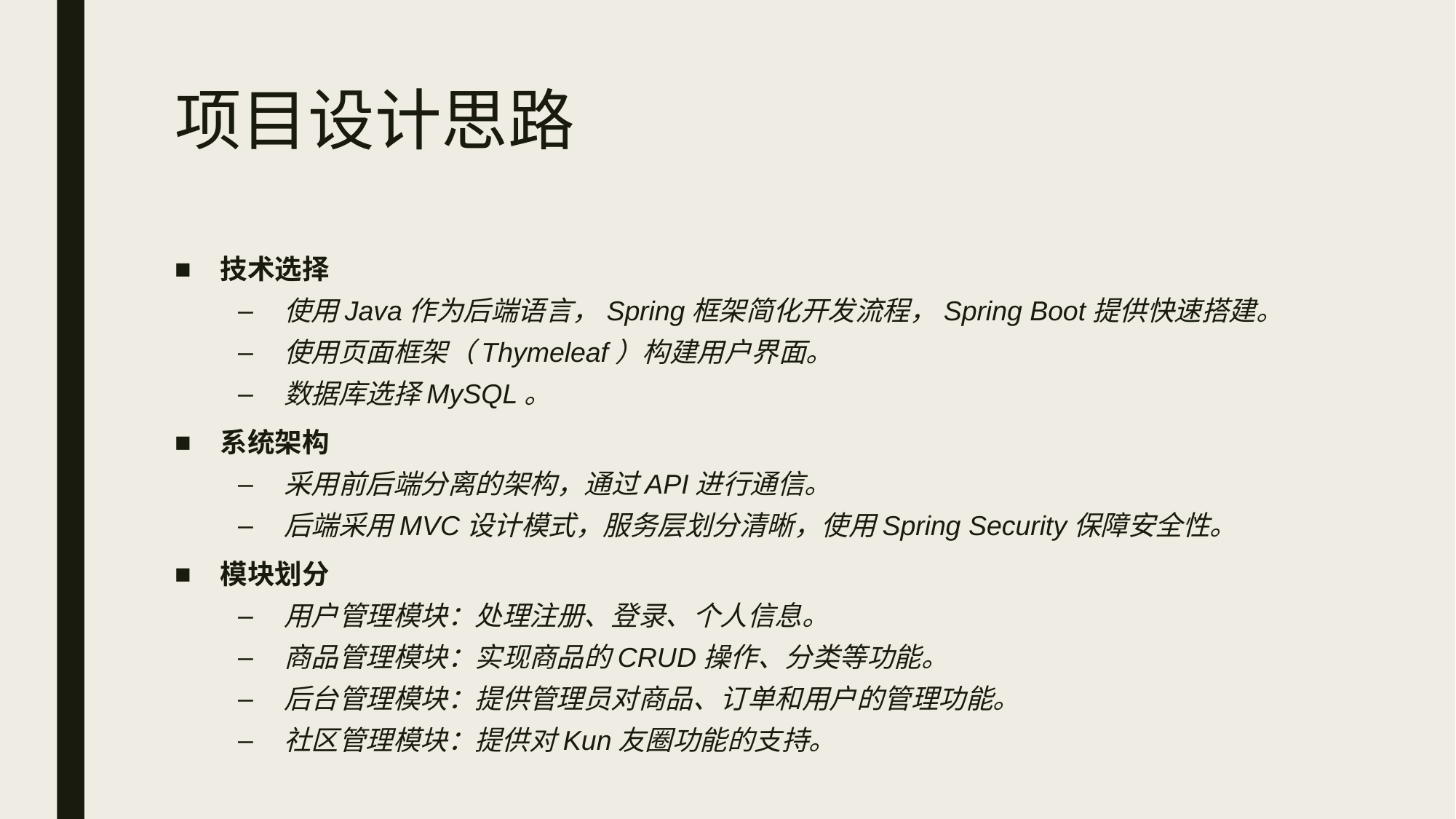

# 项目设计思路
技术选择
使用Java作为后端语言，Spring框架简化开发流程，Spring Boot提供快速搭建。
使用页面框架（Thymeleaf）构建用户界面。
数据库选择MySQL。
系统架构
采用前后端分离的架构，通过API进行通信。
后端采用MVC设计模式，服务层划分清晰，使用Spring Security保障安全性。
模块划分
用户管理模块：处理注册、登录、个人信息。
商品管理模块：实现商品的CRUD操作、分类等功能。
后台管理模块：提供管理员对商品、订单和用户的管理功能。
社区管理模块：提供对Kun友圈功能的支持。